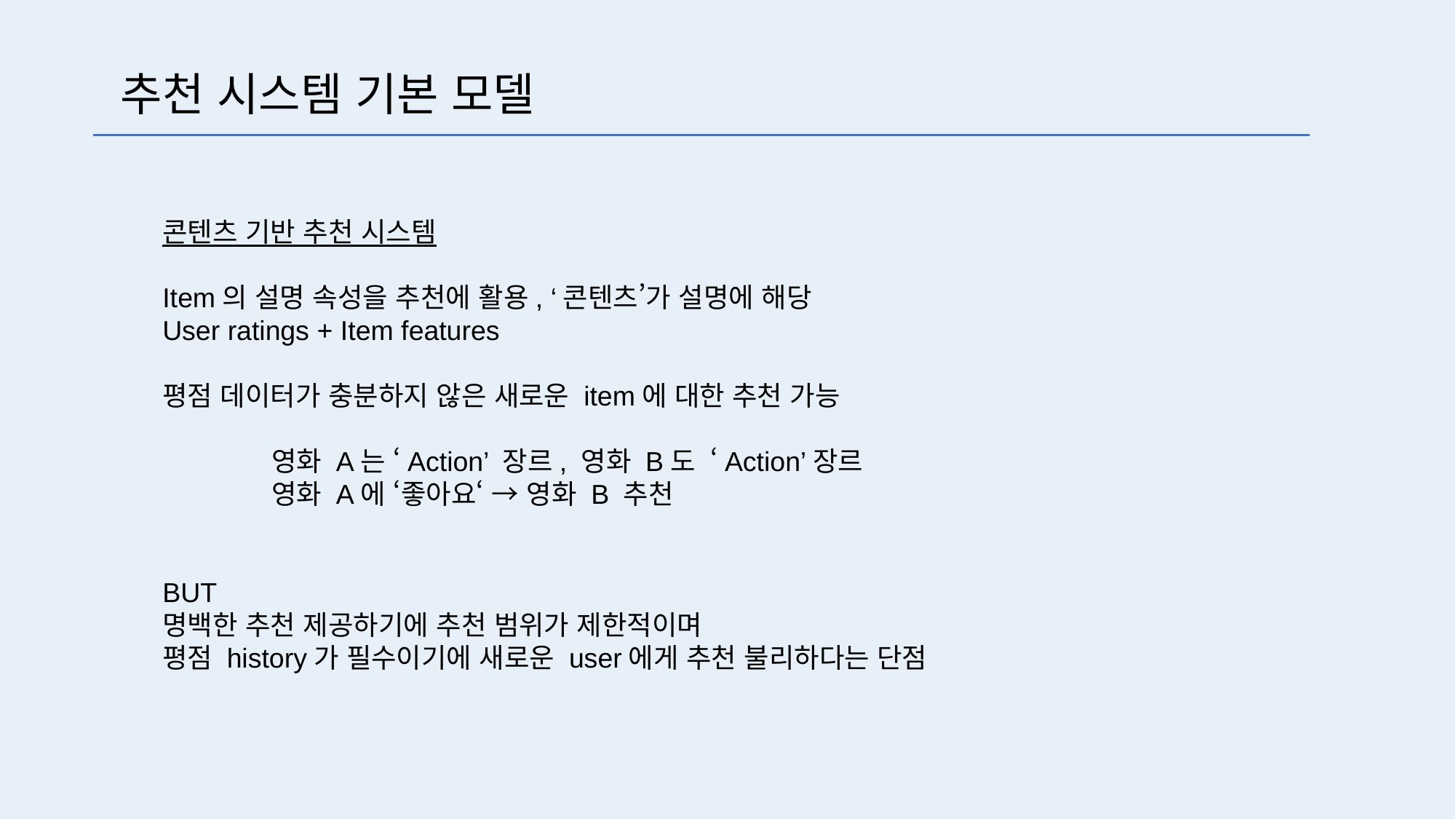

추천 시스템 기본 모델
콘텐츠 기반 추천 시스템

Item의 설명 속성을 추천에 활용, ‘콘텐츠’가 설명에 해당
User ratings + Item features

평점 데이터가 충분하지 않은 새로운 item에 대한 추천 가능

	영화 A는 ‘Action’ 장르, 영화 B도  ‘Action’장르
	영화 A에 ‘좋아요‘ → 영화 B 추천

BUT
명백한 추천 제공하기에 추천 범위가 제한적이며
평점 history가 필수이기에 새로운 user에게 추천 불리하다는 단점